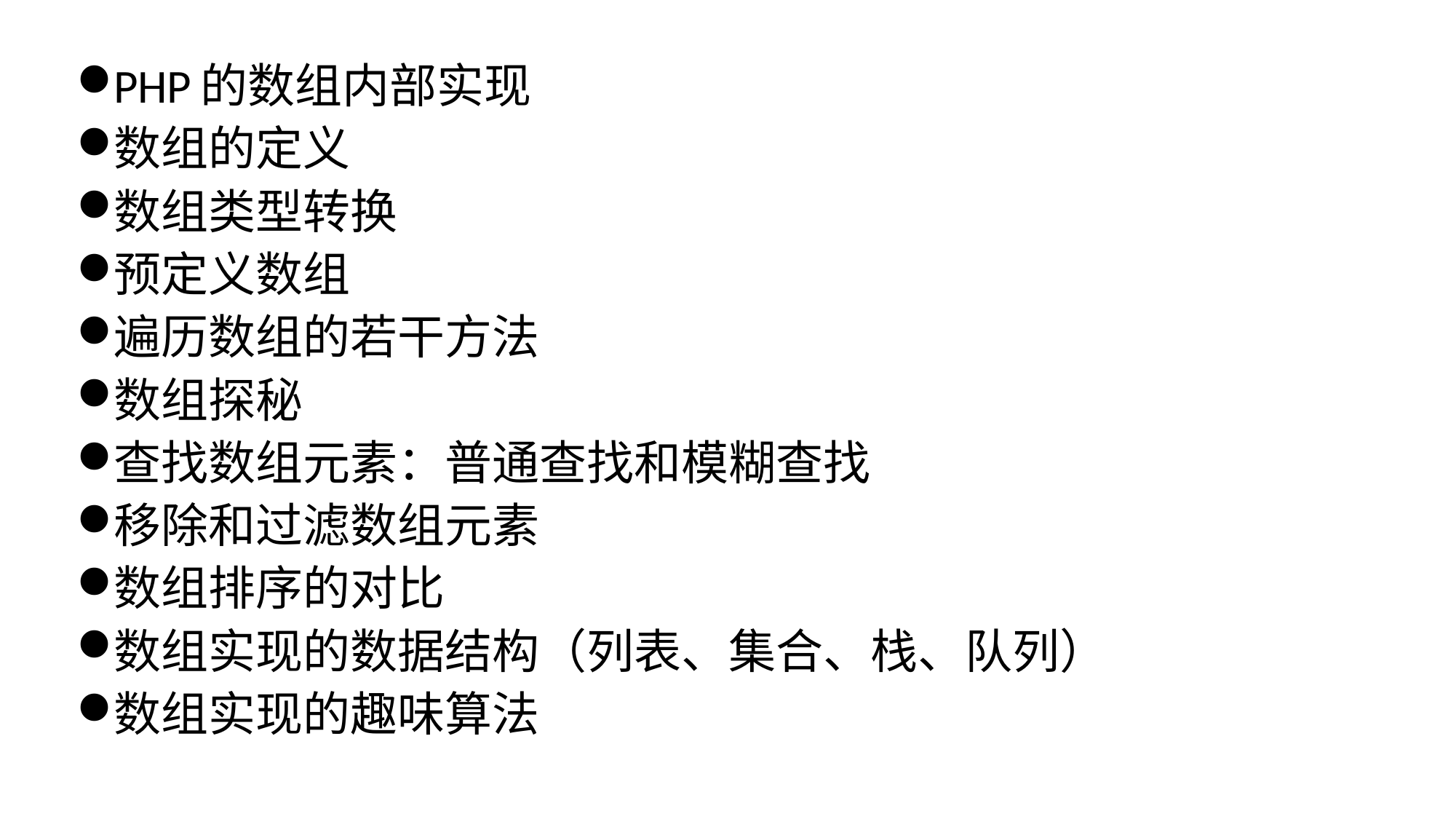

PHP的数组内部实现
数组的定义
数组类型转换
预定义数组
遍历数组的若干方法
数组探秘
查找数组元素：普通查找和模糊查找
移除和过滤数组元素
数组排序的对比
数组实现的数据结构（列表、集合、栈、队列）
数组实现的趣味算法